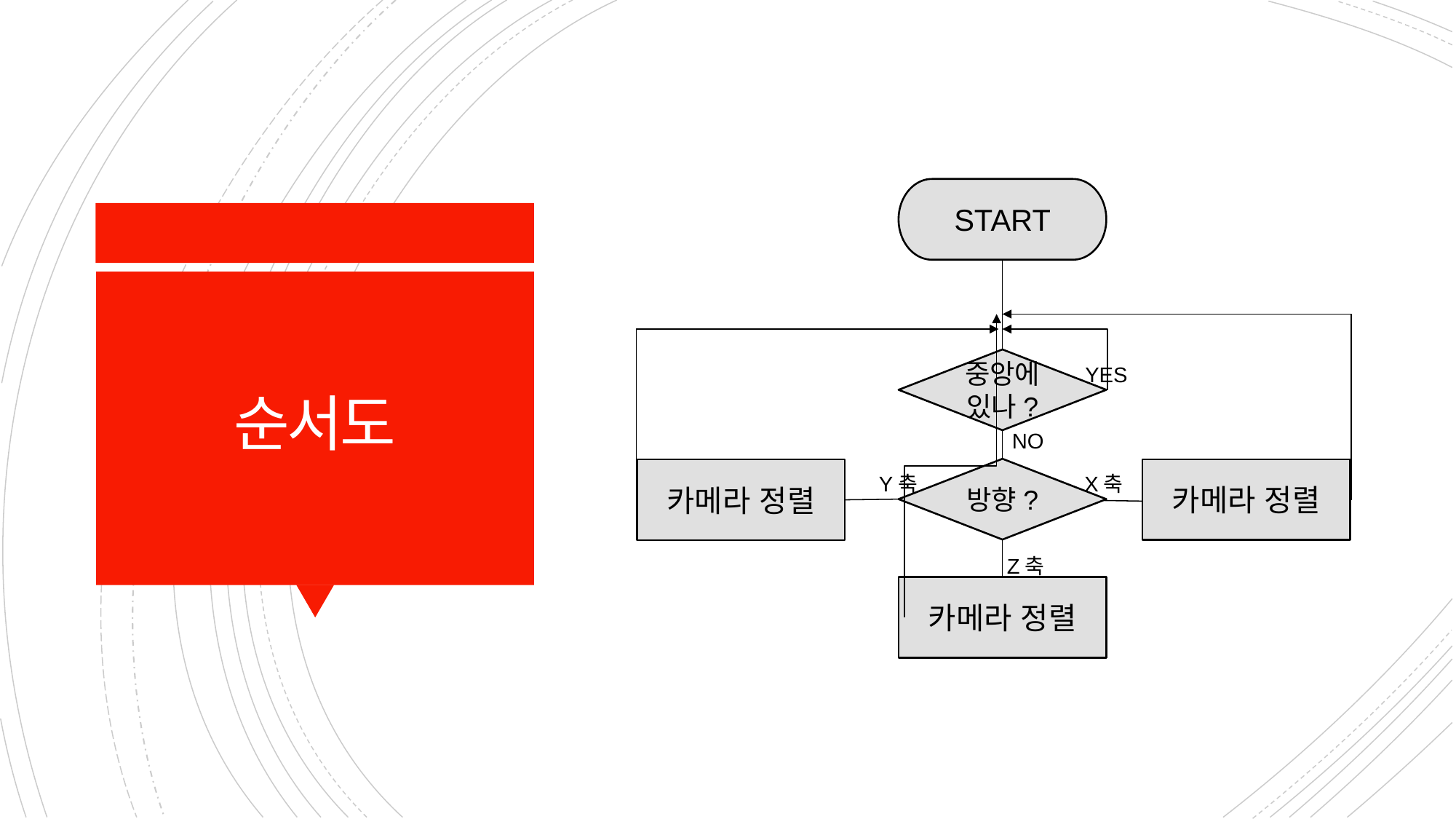

START
# 순서도
중앙에 있나?
YES
NO
방향?
카메라 정렬
카메라 정렬
Y축
X축
Z축
카메라 정렬